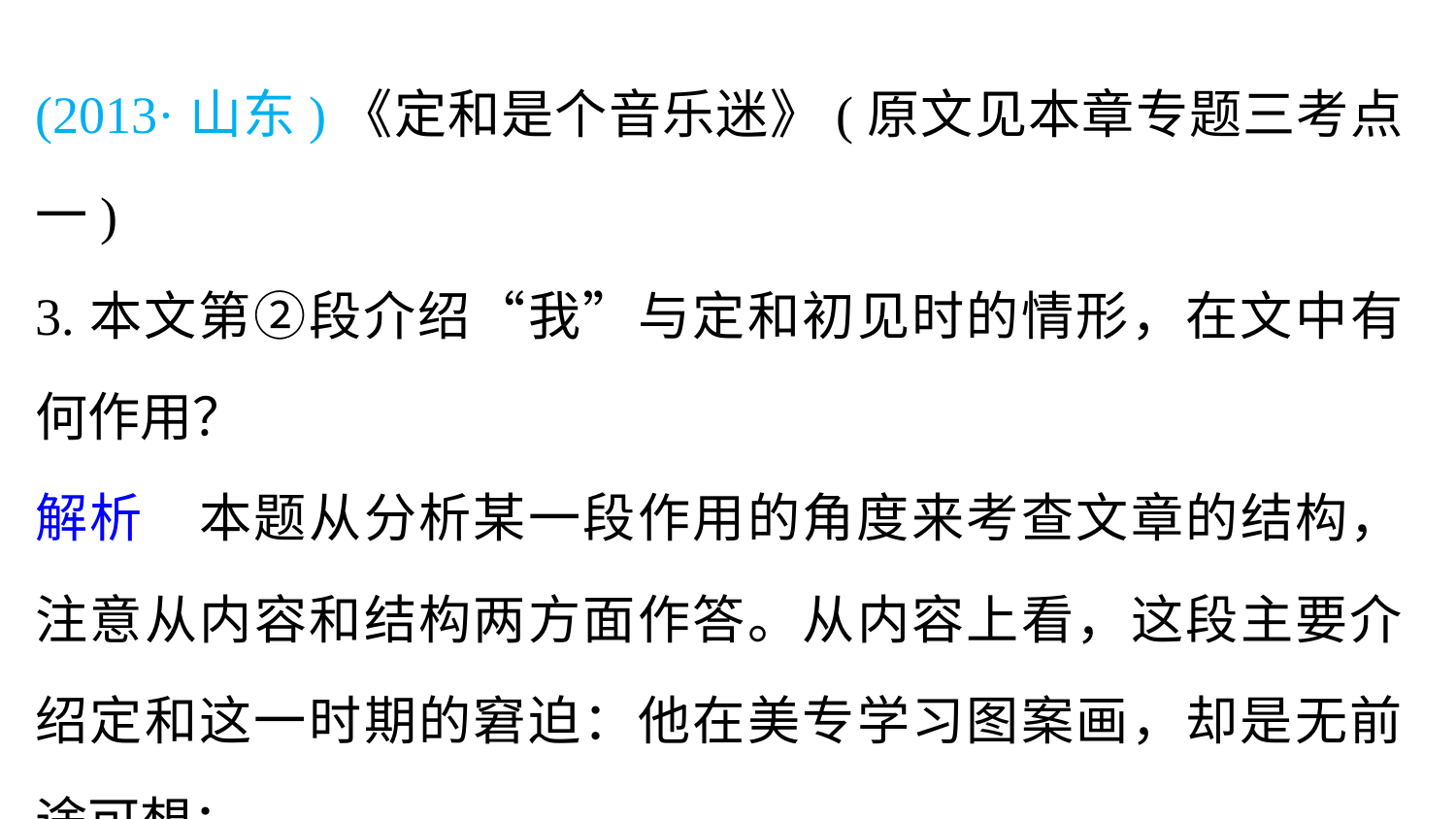

(2013·山东)《定和是个音乐迷》(原文见本章专题三考点一)
3.本文第②段介绍“我”与定和初见时的情形，在文中有何作用？
解析　本题从分析某一段作用的角度来考查文章的结构，注意从内容和结构两方面作答。从内容上看，这段主要介绍定和这一时期的窘迫：他在美专学习图案画，却是无前途可想；